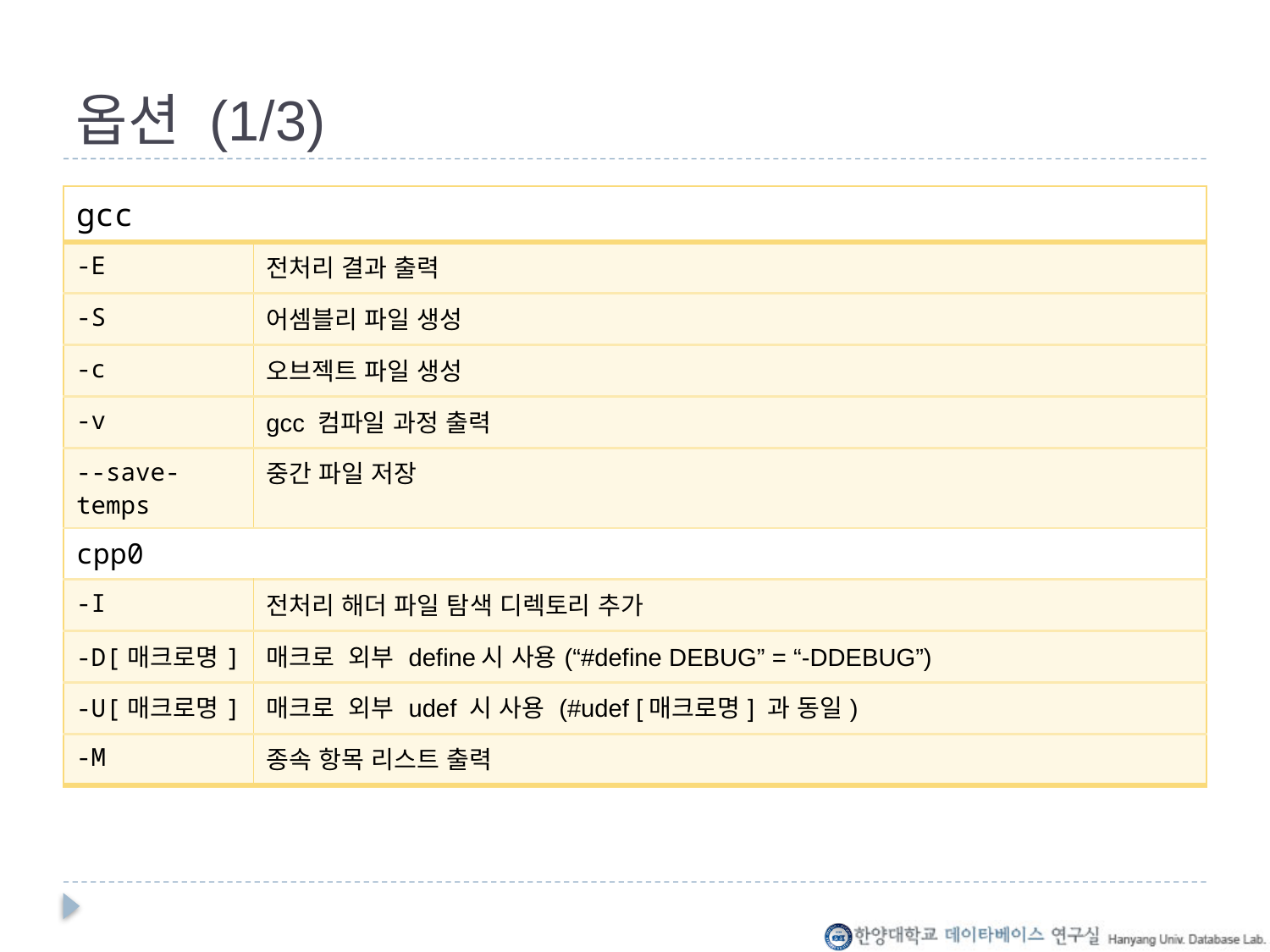

# 옵션 (1/3)
| gcc |  |
| --- | --- |
| -E | 전처리 결과 출력 |
| -S | 어셈블리 파일 생성 |
| -c | 오브젝트 파일 생성 |
| -v | gcc 컴파일 과정 출력 |
| --save-temps | 중간 파일 저장 |
| cpp0 |  |
| -I | 전처리 해더 파일 탐색 디렉토리 추가 |
| -D[매크로명] | 매크로 외부 define시 사용(“#define DEBUG” = “-DDEBUG”) |
| -U[매크로명] | 매크로 외부 udef 시 사용 (#udef [매크로명] 과 동일) |
| -M | 종속 항목 리스트 출력 |